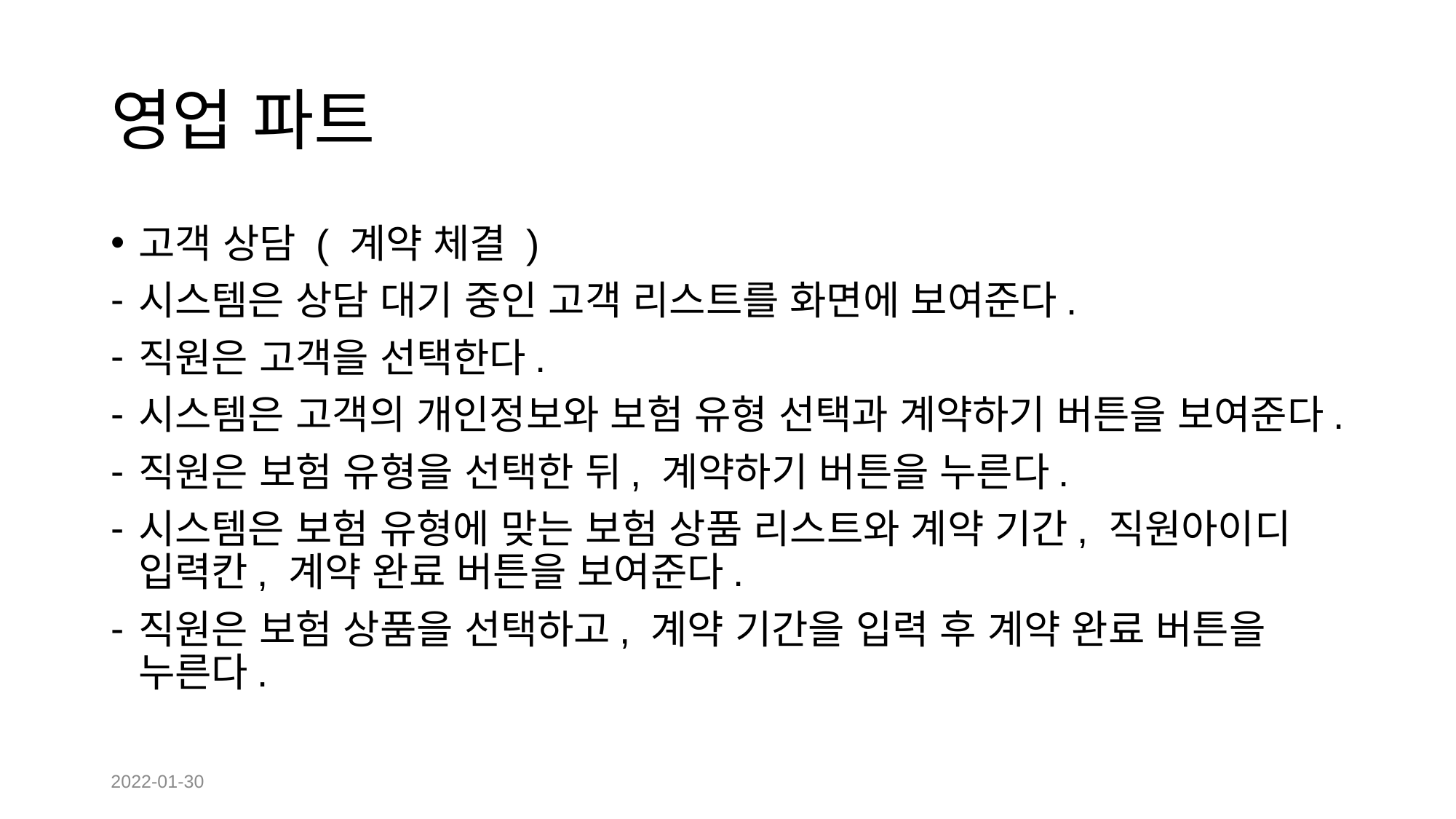

# 영업 파트
고객 상담 ( 계약 체결 )
시스템은 상담 대기 중인 고객 리스트를 화면에 보여준다.
직원은 고객을 선택한다.
시스템은 고객의 개인정보와 보험 유형 선택과 계약하기 버튼을 보여준다.
직원은 보험 유형을 선택한 뒤, 계약하기 버튼을 누른다.
시스템은 보험 유형에 맞는 보험 상품 리스트와 계약 기간, 직원아이디 입력칸, 계약 완료 버튼을 보여준다.
직원은 보험 상품을 선택하고, 계약 기간을 입력 후 계약 완료 버튼을 누른다.
2022-01-30